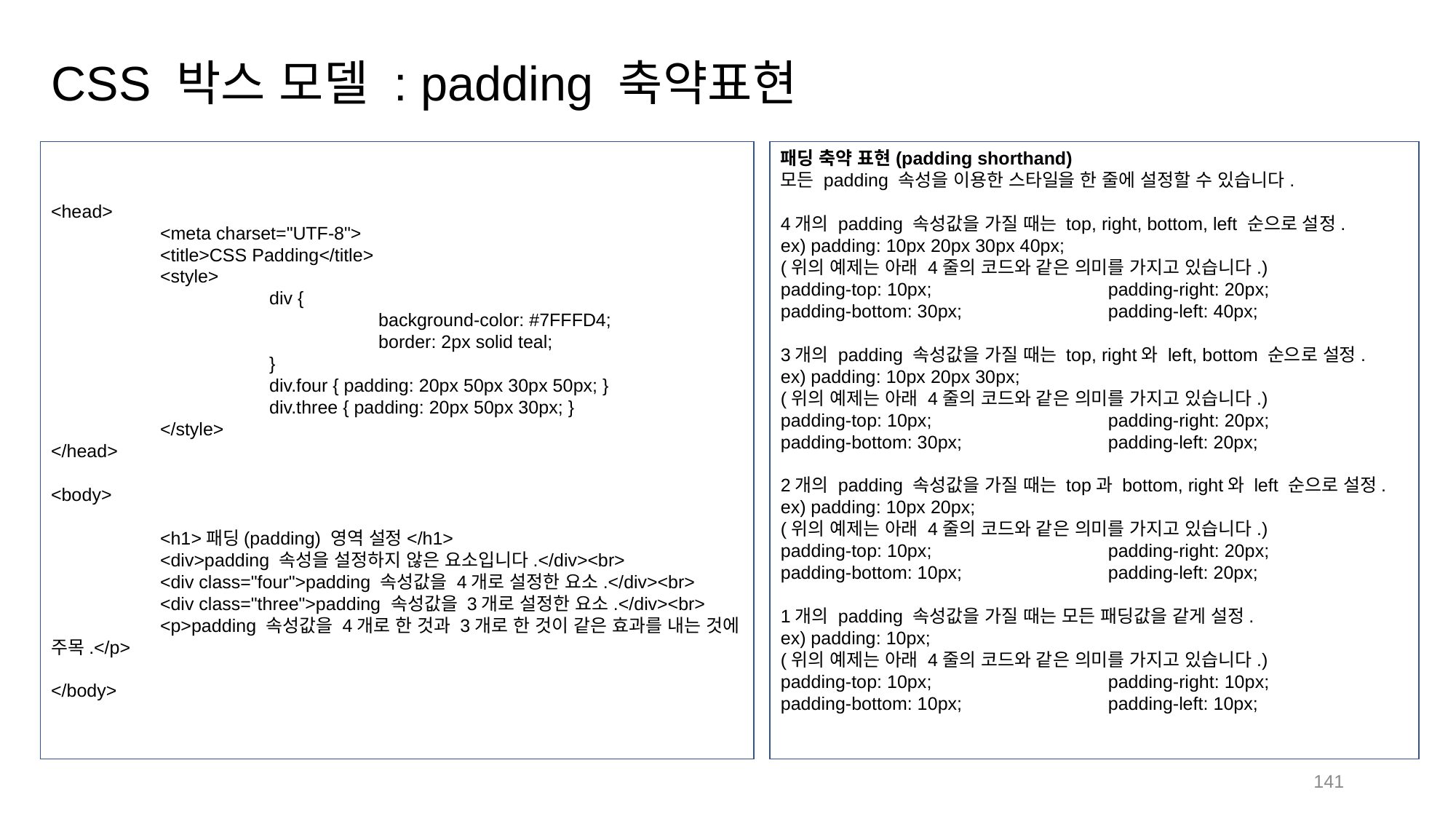

# CSS 박스 모델 : padding 축약표현
<head>
	<meta charset="UTF-8">
	<title>CSS Padding</title>
	<style>
		div {
			background-color: #7FFFD4;
			border: 2px solid teal;
		}
		div.four { padding: 20px 50px 30px 50px; }
		div.three { padding: 20px 50px 30px; }
	</style>
</head>

<body>

	<h1>패딩(padding) 영역 설정</h1>
	<div>padding 속성을 설정하지 않은 요소입니다.</div><br>
	<div class="four">padding 속성값을 4개로 설정한 요소.</div><br>
	<div class="three">padding 속성값을 3개로 설정한 요소.</div><br>
	<p>padding 속성값을 4개로 한 것과 3개로 한 것이 같은 효과를 내는 것에 주목.</p>

</body>
패딩 축약 표현(padding shorthand)
모든 padding 속성을 이용한 스타일을 한 줄에 설정할 수 있습니다.

4개의 padding 속성값을 가질 때는 top, right, bottom, left 순으로 설정.
ex) padding: 10px 20px 30px 40px;
(위의 예제는 아래 4줄의 코드와 같은 의미를 가지고 있습니다.)
padding-top: 10px;		padding-right: 20px;
padding-bottom: 30px;		padding-left: 40px;

3개의 padding 속성값을 가질 때는 top, right와 left, bottom 순으로 설정.
ex) padding: 10px 20px 30px;
(위의 예제는 아래 4줄의 코드와 같은 의미를 가지고 있습니다.)
padding-top: 10px;		padding-right: 20px;
padding-bottom: 30px;		padding-left: 20px;

2개의 padding 속성값을 가질 때는 top과 bottom, right와 left 순으로 설정.
ex) padding: 10px 20px;
(위의 예제는 아래 4줄의 코드와 같은 의미를 가지고 있습니다.)
padding-top: 10px;		padding-right: 20px;
padding-bottom: 10px;		padding-left: 20px;

1개의 padding 속성값을 가질 때는 모든 패딩값을 같게 설정.
ex) padding: 10px;
(위의 예제는 아래 4줄의 코드와 같은 의미를 가지고 있습니다.)
padding-top: 10px;		padding-right: 10px;
padding-bottom: 10px;		padding-left: 10px;

141